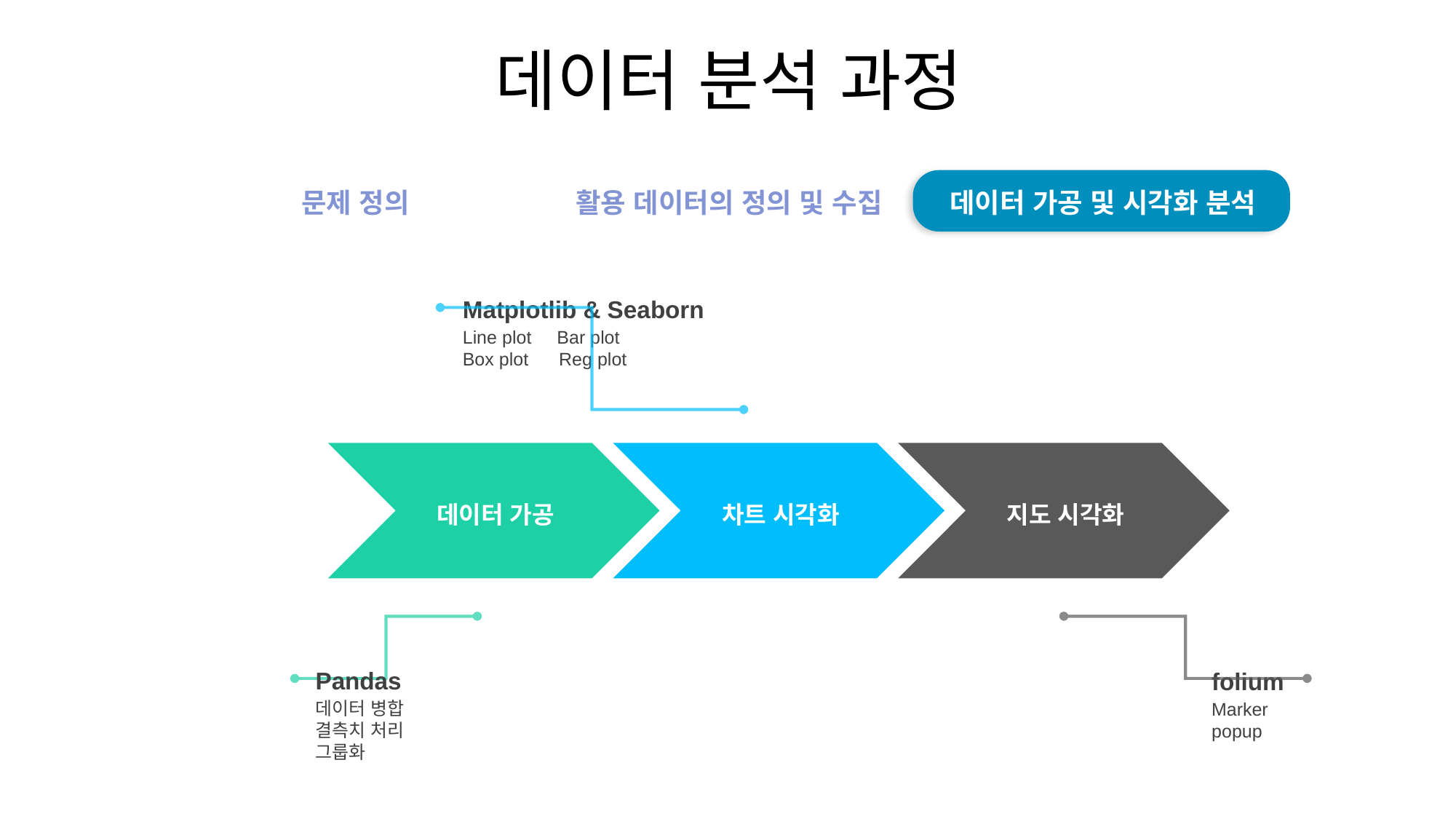

데이터 분석 과정
| 문제 정의 | 활용 데이터의 정의 및 수집 | 데이터 가공 및 시각화 분석 |
| --- | --- | --- |
Matplotlib & Seaborn
Line plot     Bar plot
Box plot      Reg plot

데이터 가공
차트 시각화
지도 시각화
Pandas
데이터 병합
결측치 처리
그룹화
folium
Marker
popup